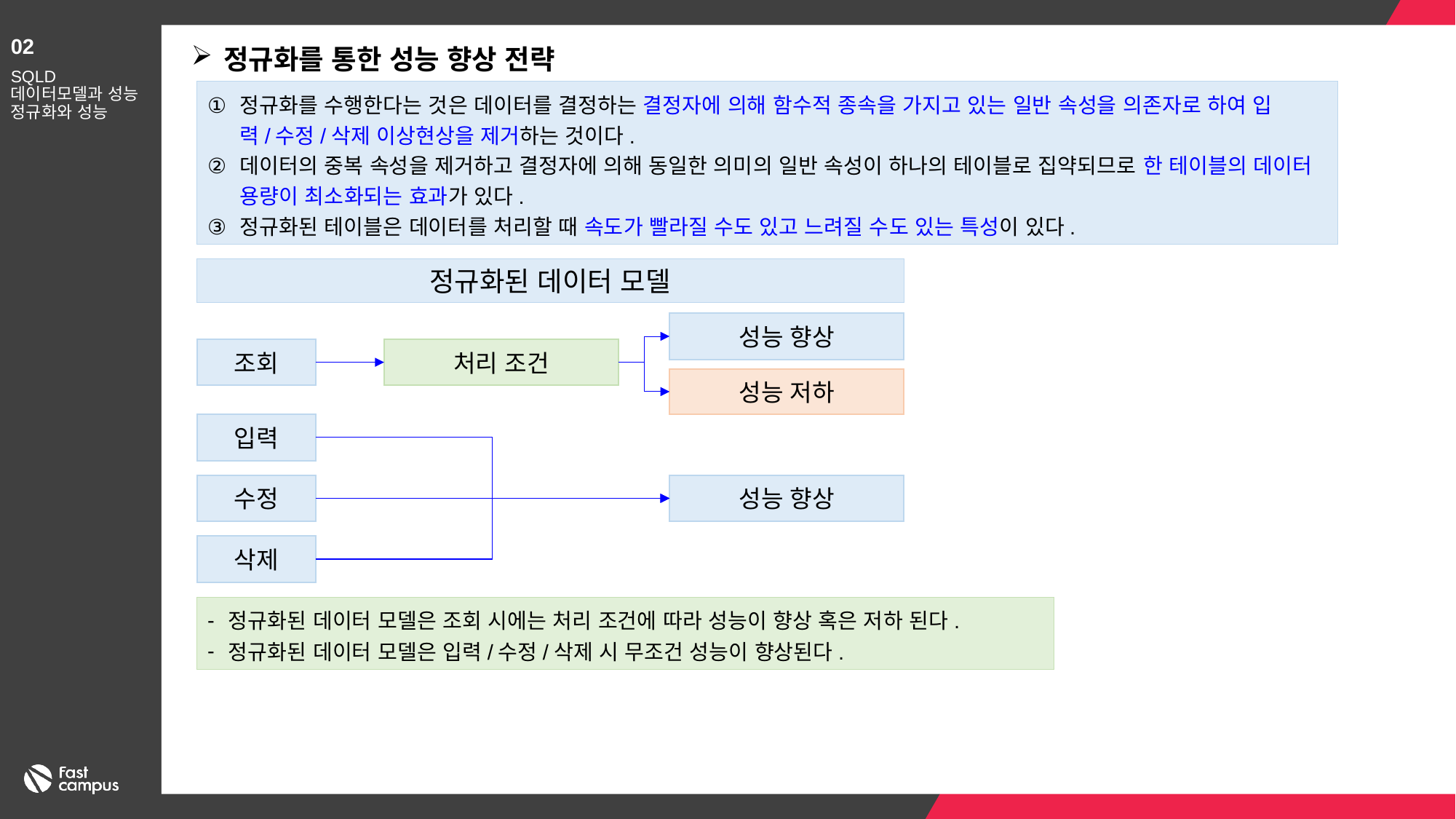

02
정규화를 통한 성능 향상 전략
SQLD
데이터모델과 성능
정규화와 성능
정규화를 수행한다는 것은 데이터를 결정하는 결정자에 의해 함수적 종속을 가지고 있는 일반 속성을 의존자로 하여 입력/수정/삭제 이상현상을 제거하는 것이다.
데이터의 중복 속성을 제거하고 결정자에 의해 동일한 의미의 일반 속성이 하나의 테이블로 집약되므로 한 테이블의 데이터 용량이 최소화되는 효과가 있다.
정규화된 테이블은 데이터를 처리할 때 속도가 빨라질 수도 있고 느려질 수도 있는 특성이 있다.
정규화된 데이터 모델
성능 향상
조회
처리 조건
성능 저하
입력
성능 향상
수정
삭제
정규화된 데이터 모델은 조회 시에는 처리 조건에 따라 성능이 향상 혹은 저하 된다.
정규화된 데이터 모델은 입력/수정/삭제 시 무조건 성능이 향상된다.